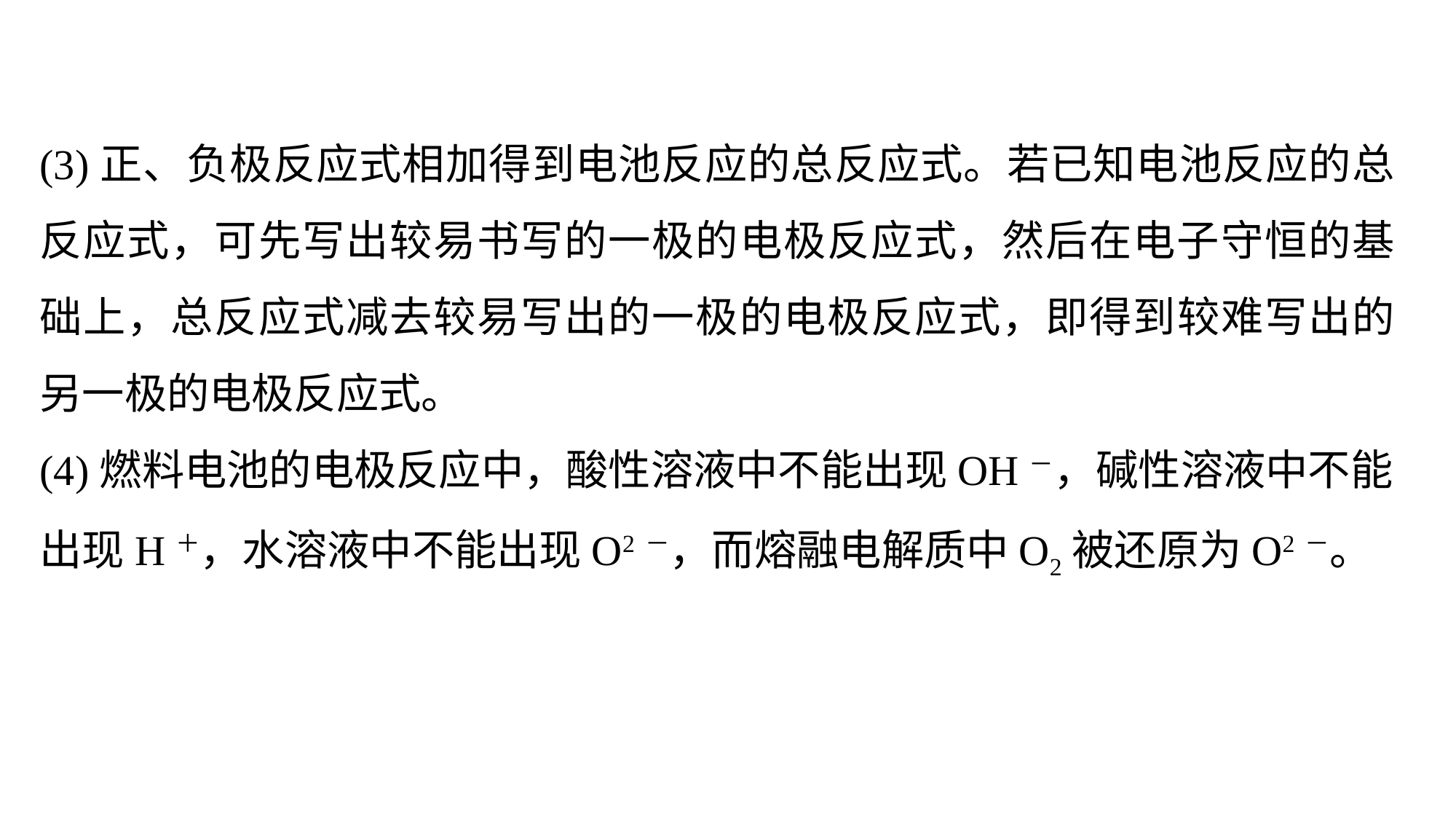

(3)正、负极反应式相加得到电池反应的总反应式。若已知电池反应的总反应式，可先写出较易书写的一极的电极反应式，然后在电子守恒的基础上，总反应式减去较易写出的一极的电极反应式，即得到较难写出的另一极的电极反应式。
(4)燃料电池的电极反应中，酸性溶液中不能出现OH－，碱性溶液中不能出现H＋，水溶液中不能出现O2－，而熔融电解质中O2被还原为O2－。